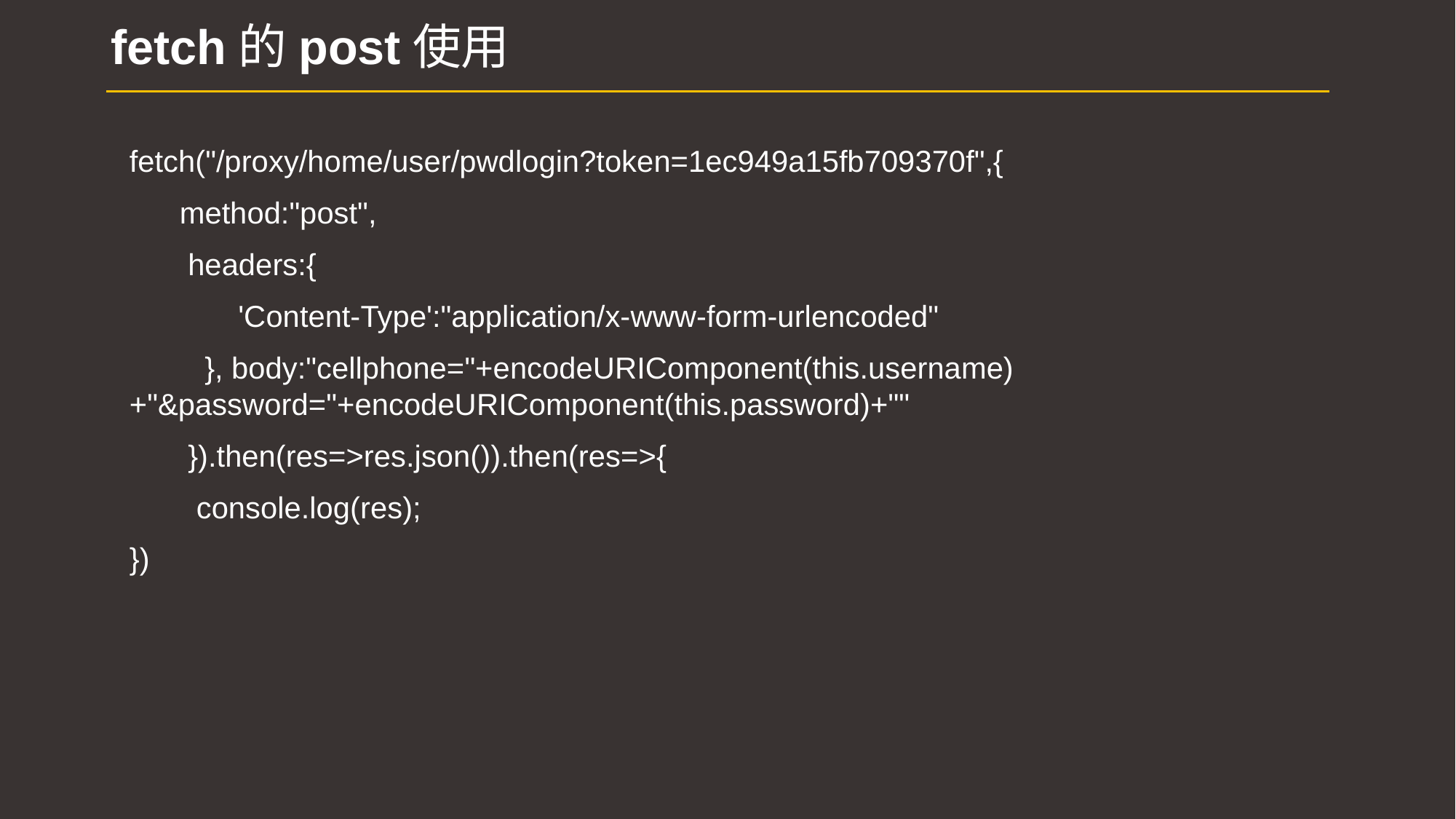

# fetch的post使用
fetch("/proxy/home/user/pwdlogin?token=1ec949a15fb709370f",{
      method:"post",
       headers:{
             'Content-Type':"application/x-www-form-urlencoded"
         }, body:"cellphone="+encodeURIComponent(this.username)+"&password="+encodeURIComponent(this.password)+""
       }).then(res=>res.json()).then(res=>{
        console.log(res);
})